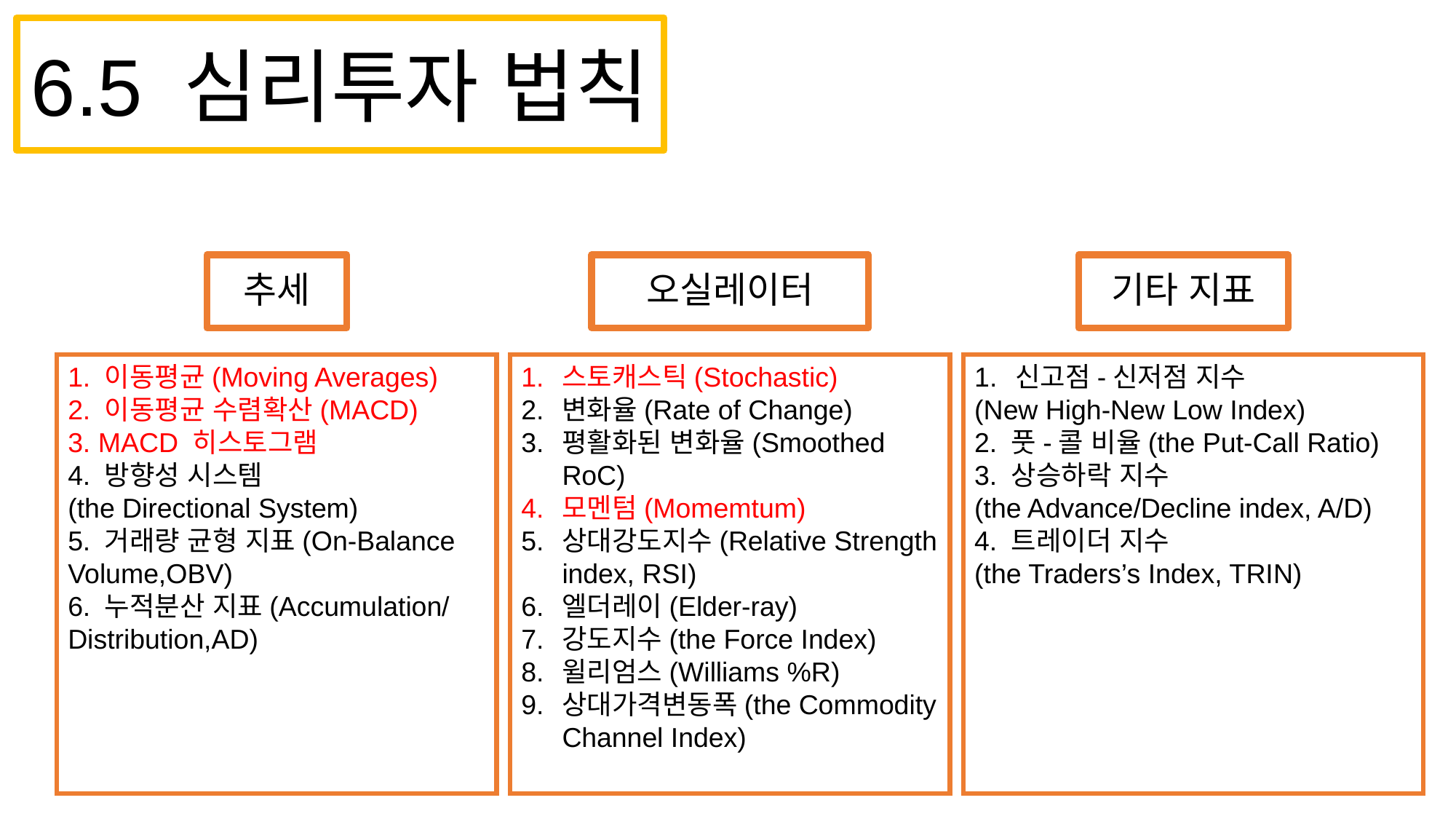

# 6.5 심리투자 법칙
추세
오실레이터
기타 지표
1. 이동평균(Moving Averages)
2. 이동평균 수렴확산(MACD)
3. MACD 히스토그램
4. 방향성 시스템
(the Directional System)
5. 거래량 균형 지표(On-Balance Volume,OBV)
6. 누적분산 지표(Accumulation/Distribution,AD)
스토캐스틱(Stochastic)
변화율(Rate of Change)
평활화된 변화율(Smoothed RoC)
모멘텀(Momemtum)
상대강도지수(Relative Strength index, RSI)
엘더레이(Elder-ray)
강도지수(the Force Index)
윌리엄스(Williams %R)
상대가격변동폭(the Commodity Channel Index)
신고점-신저점 지수
(New High-New Low Index)
2. 풋-콜 비율(the Put-Call Ratio)
3. 상승하락 지수
(the Advance/Decline index, A/D)
4. 트레이더 지수
(the Traders’s Index, TRIN)